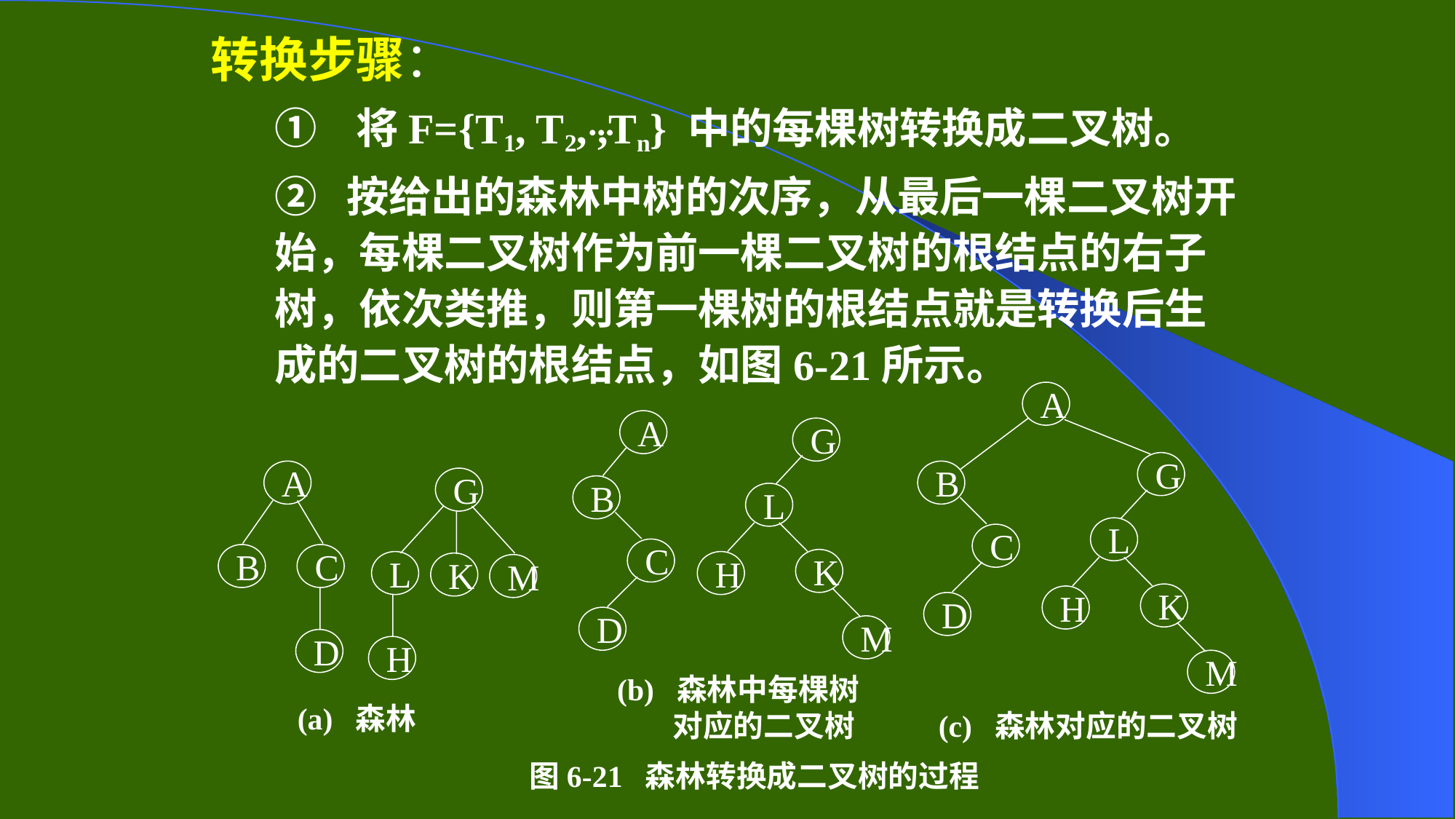

转换步骤：
①   将F={T1, T2,⋯,Tn} 中的每棵树转换成二叉树。
②  按给出的森林中树的次序，从最后一棵二叉树开始，每棵二叉树作为前一棵二叉树的根结点的右子树，依次类推，则第一棵树的根结点就是转换后生成的二叉树的根结点，如图6-21所示。
A

G

L

K
H

M
B

C

D
(c)  森林对应的二叉树
A

B

C

D
G

L

K
H

M
(b)  森林中每棵树
       对应的二叉树
A

B
C

D
G

L
K
M

H
(a)  森林
图6-21  森林转换成二叉树的过程